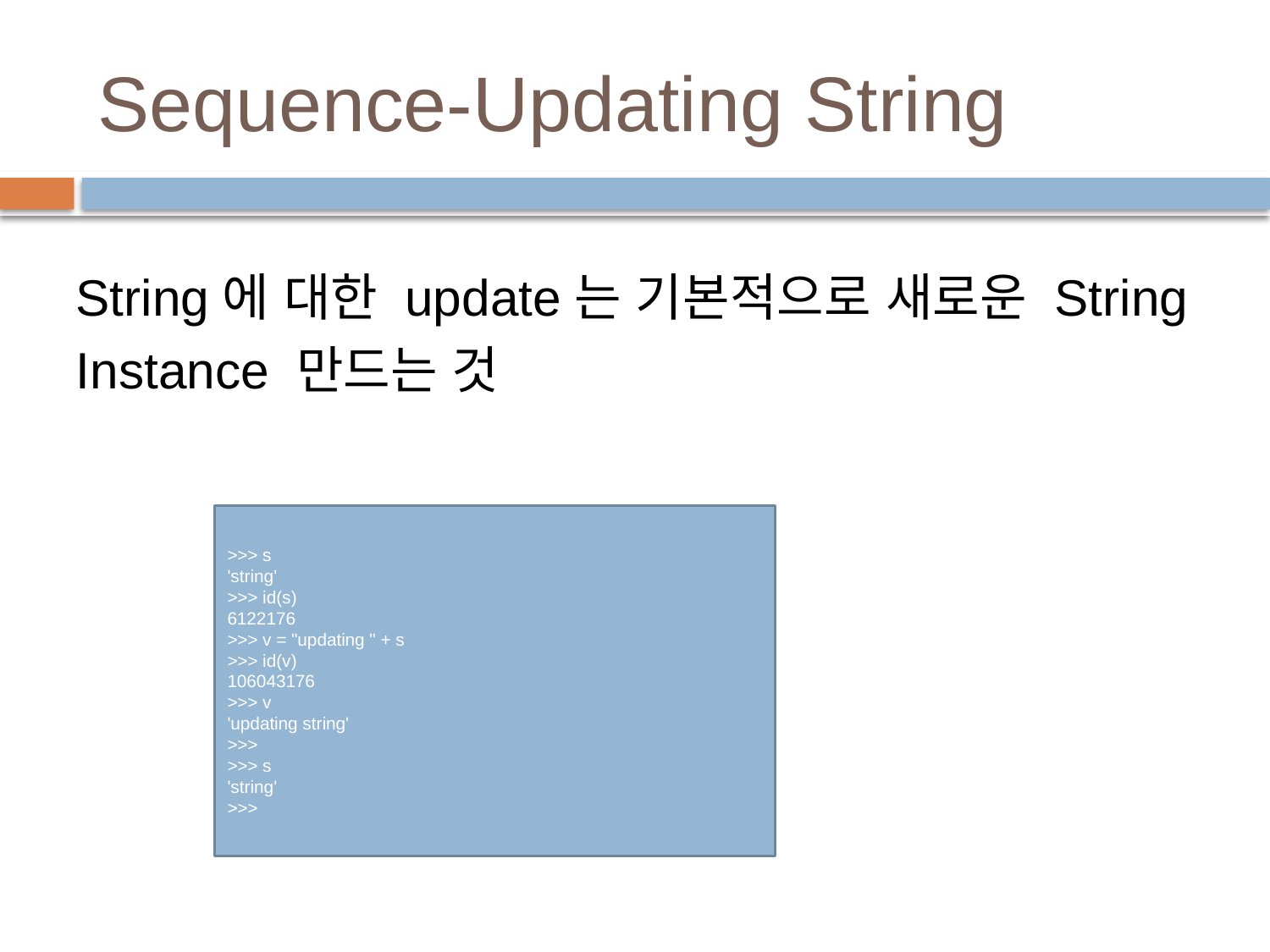

# Sequence-Updating String
String에 대한 update는 기본적으로 새로운 String Instance 만드는 것
>>> s
'string'
>>> id(s)
6122176
>>> v = "updating " + s
>>> id(v)
106043176
>>> v
'updating string'
>>>
>>> s
'string'
>>>